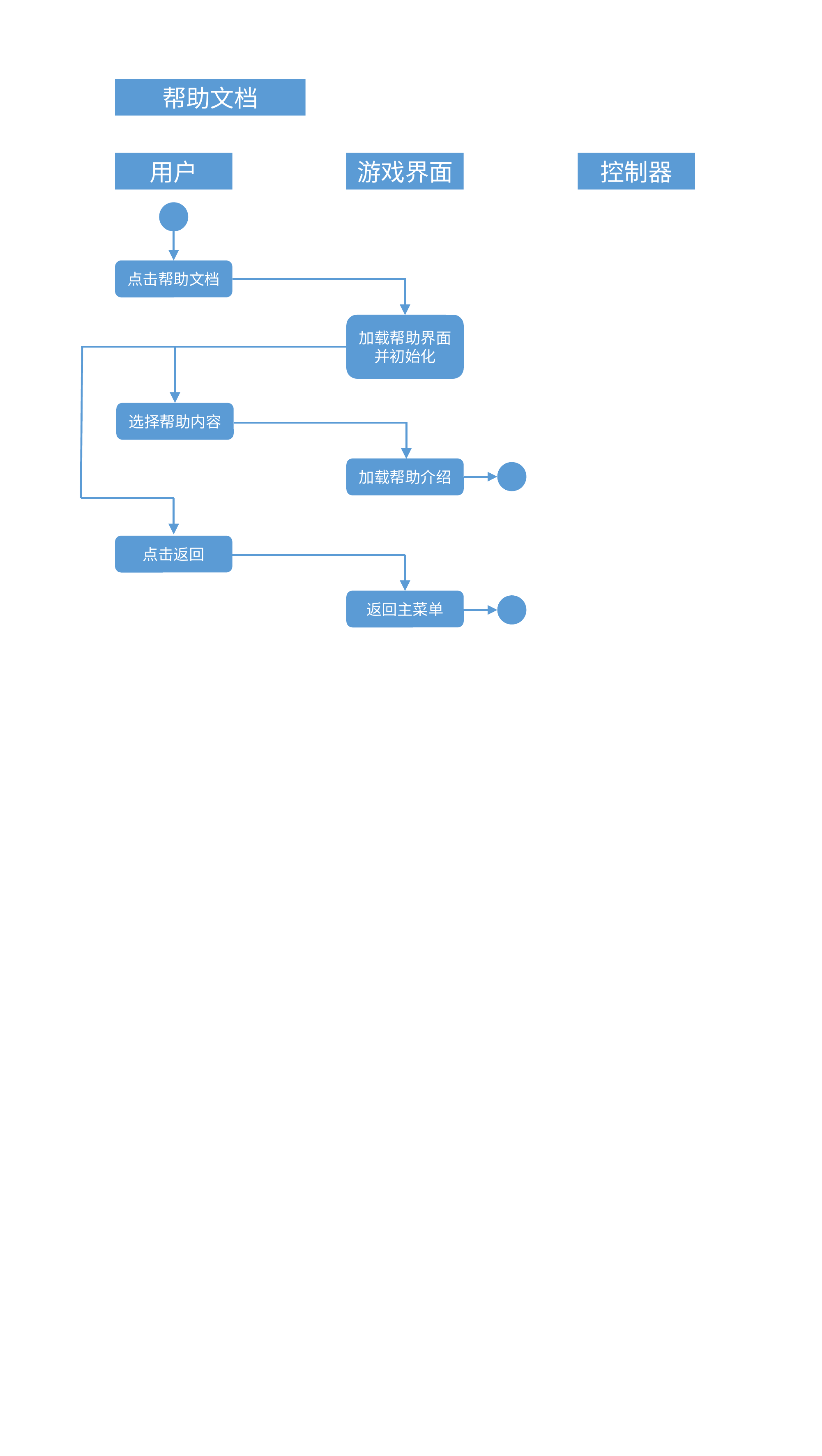

帮助文档
用户
游戏界面
控制器

点击帮助文档
加载帮助界面并初始化
选择帮助内容
加载帮助介绍

点击返回
返回主菜单